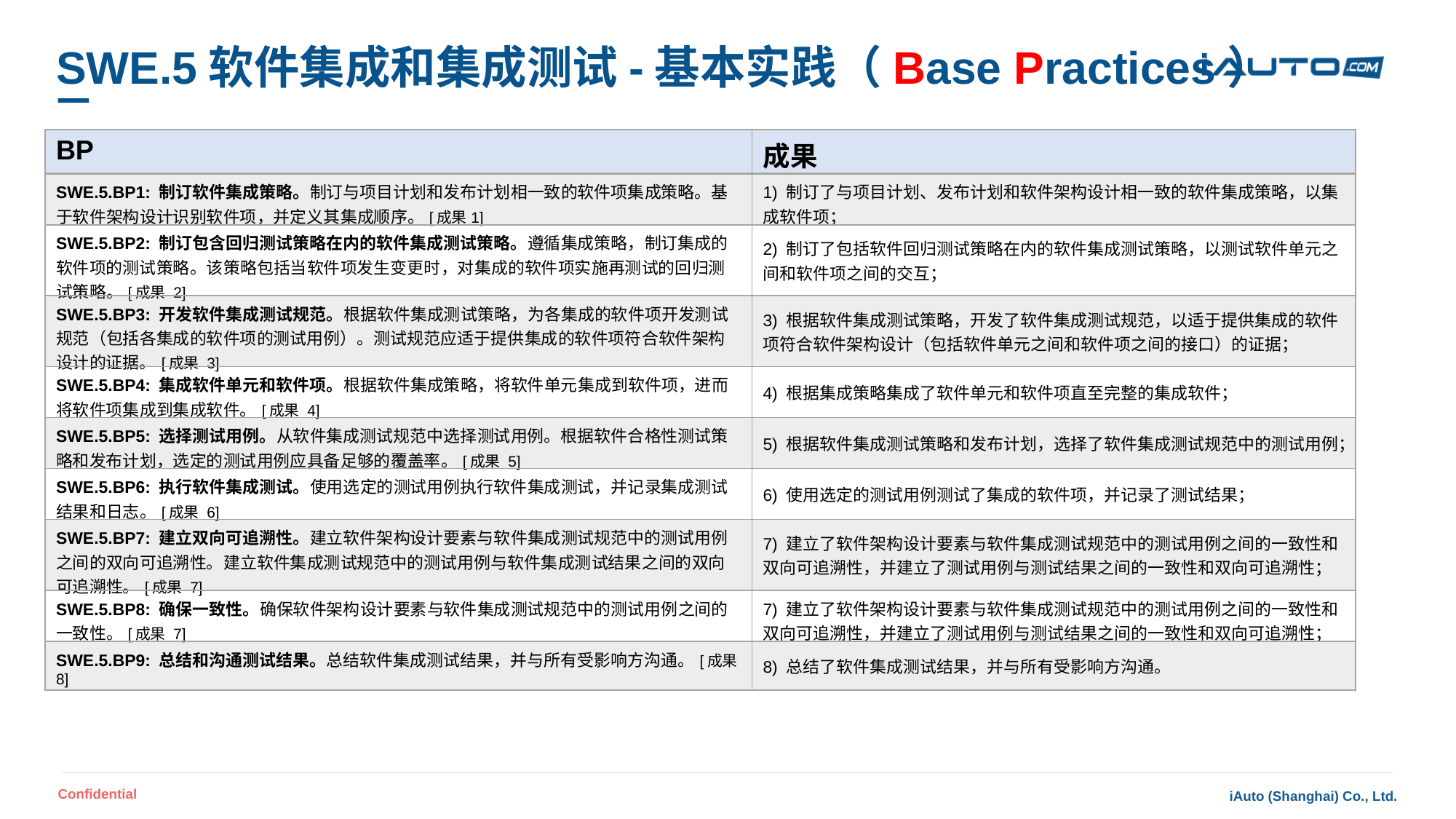

# SWE.5软件集成和集成测试-基本实践（Base Practices）
| BP | 成果 |
| --- | --- |
| SWE.5.BP1: 制订软件集成策略。制订与项目计划和发布计划相一致的软件项集成策略。基于软件架构设计识别软件项，并定义其集成顺序。[成果1] | 1) 制订了与项目计划、发布计划和软件架构设计相一致的软件集成策略，以集成软件项； |
| SWE.5.BP2: 制订包含回归测试策略在内的软件集成测试策略。遵循集成策略，制订集成的软件项的测试策略。该策略包括当软件项发生变更时，对集成的软件项实施再测试的回归测试策略。[成果 2] | 2) 制订了包括软件回归测试策略在内的软件集成测试策略，以测试软件单元之间和软件项之间的交互； |
| SWE.5.BP3: 开发软件集成测试规范。根据软件集成测试策略，为各集成的软件项开发测试规范（包括各集成的软件项的测试用例）。测试规范应适于提供集成的软件项符合软件架构设计的证据。[成果 3] | 3) 根据软件集成测试策略，开发了软件集成测试规范，以适于提供集成的软件项符合软件架构设计（包括软件单元之间和软件项之间的接口）的证据； |
| SWE.5.BP4: 集成软件单元和软件项。根据软件集成策略，将软件单元集成到软件项，进而将软件项集成到集成软件。[成果 4] | 4) 根据集成策略集成了软件单元和软件项直至完整的集成软件； |
| SWE.5.BP5: 选择测试用例。从软件集成测试规范中选择测试用例。根据软件合格性测试策略和发布计划，选定的测试用例应具备足够的覆盖率。[成果 5] | 5) 根据软件集成测试策略和发布计划，选择了软件集成测试规范中的测试用例； |
| SWE.5.BP6: 执行软件集成测试。使用选定的测试用例执行软件集成测试，并记录集成测试结果和日志。[成果 6] | 6) 使用选定的测试用例测试了集成的软件项，并记录了测试结果； |
| SWE.5.BP7: 建立双向可追溯性。建立软件架构设计要素与软件集成测试规范中的测试用例之间的双向可追溯性。建立软件集成测试规范中的测试用例与软件集成测试结果之间的双向可追溯性。[成果 7] | 7) 建立了软件架构设计要素与软件集成测试规范中的测试用例之间的一致性和双向可追溯性，并建立了测试用例与测试结果之间的一致性和双向可追溯性； |
| SWE.5.BP8: 确保一致性。确保软件架构设计要素与软件集成测试规范中的测试用例之间的一致性。[成果 7] | 7) 建立了软件架构设计要素与软件集成测试规范中的测试用例之间的一致性和双向可追溯性，并建立了测试用例与测试结果之间的一致性和双向可追溯性； |
| SWE.5.BP9: 总结和沟通测试结果。总结软件集成测试结果，并与所有受影响方沟通。[成果 8] | 8) 总结了软件集成测试结果，并与所有受影响方沟通。 |